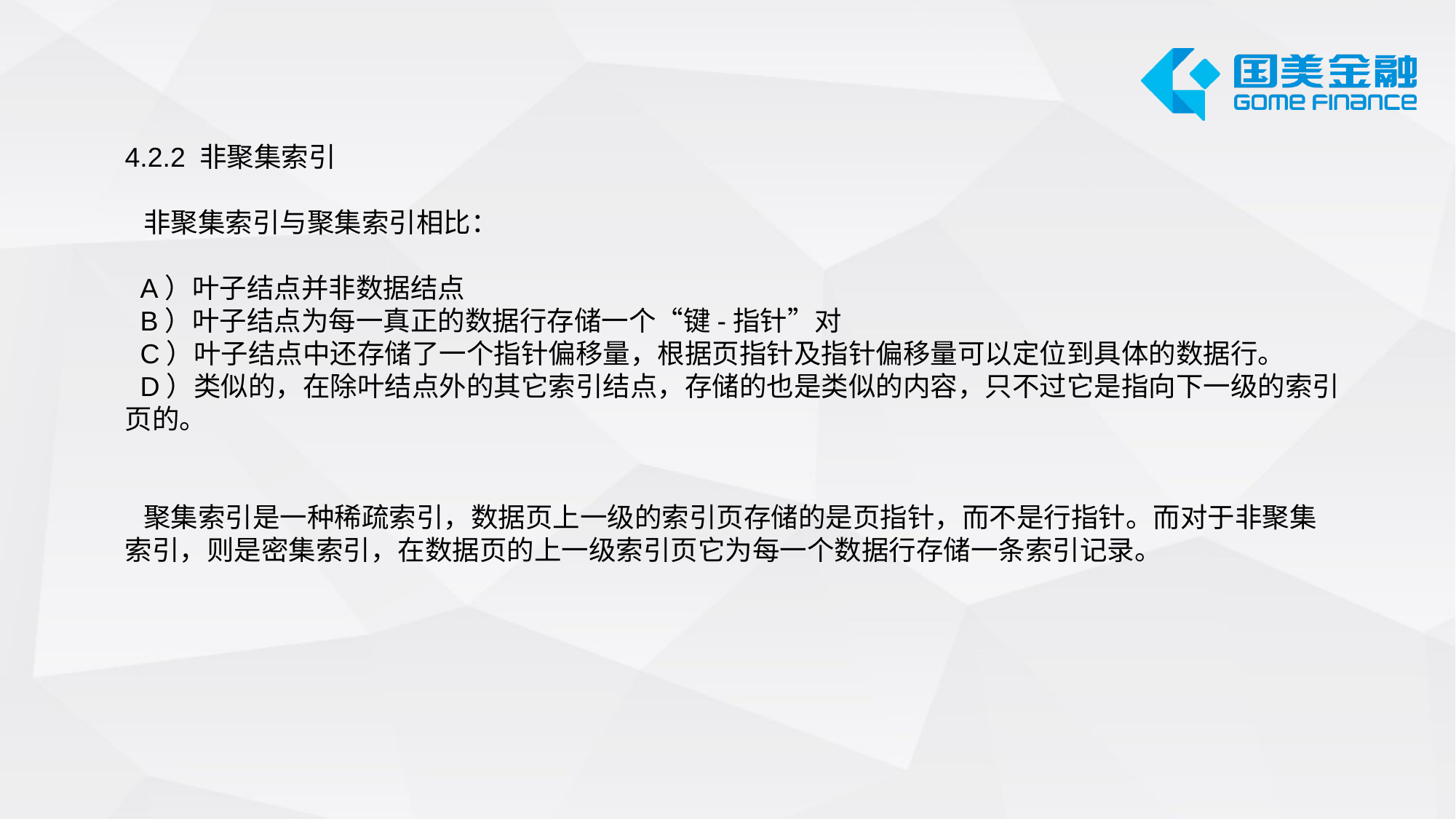

4.2.2 非聚集索引

  非聚集索引与聚集索引相比：

  A）叶子结点并非数据结点
  B）叶子结点为每一真正的数据行存储一个“键-指针”对
  C）叶子结点中还存储了一个指针偏移量，根据页指针及指针偏移量可以定位到具体的数据行。
  D）类似的，在除叶结点外的其它索引结点，存储的也是类似的内容，只不过它是指向下一级的索引页的。

  聚集索引是一种稀疏索引，数据页上一级的索引页存储的是页指针，而不是行指针。而对于非聚集索引，则是密集索引，在数据页的上一级索引页它为每一个数据行存储一条索引记录。